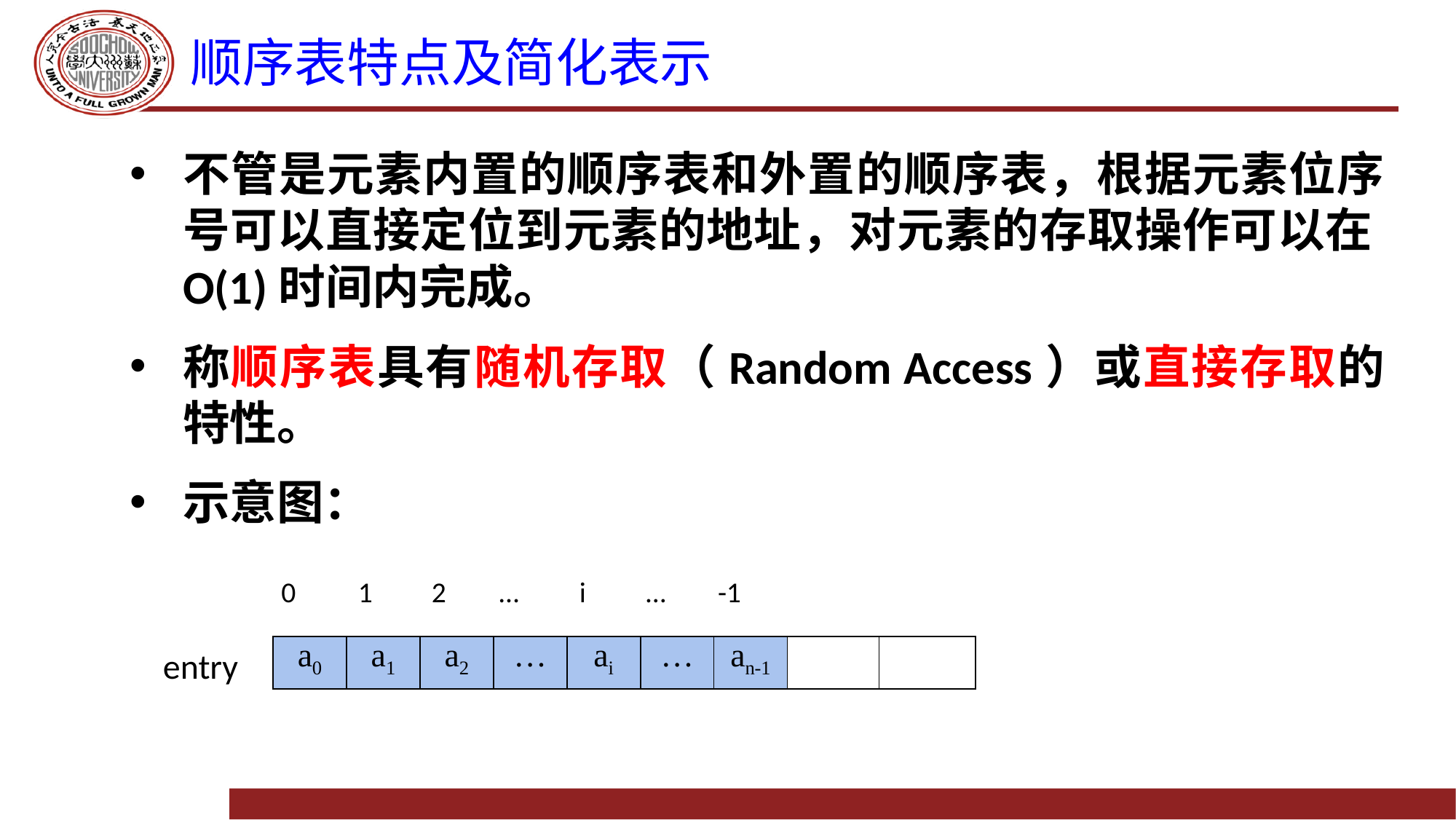

# 顺序表特点及简化表示
不管是元素内置的顺序表和外置的顺序表，根据元素位序号可以直接定位到元素的地址，对元素的存取操作可以在O(1)时间内完成。
称顺序表具有随机存取（Random Access）或直接存取的特性。
示意图：
| 0 | 1 | 2 | … | i | … | -1 |  |  |
| --- | --- | --- | --- | --- | --- | --- | --- | --- |
| a0 | a1 | a2 | … | ai | … | an-1 |  |  |
| --- | --- | --- | --- | --- | --- | --- | --- | --- |
entry